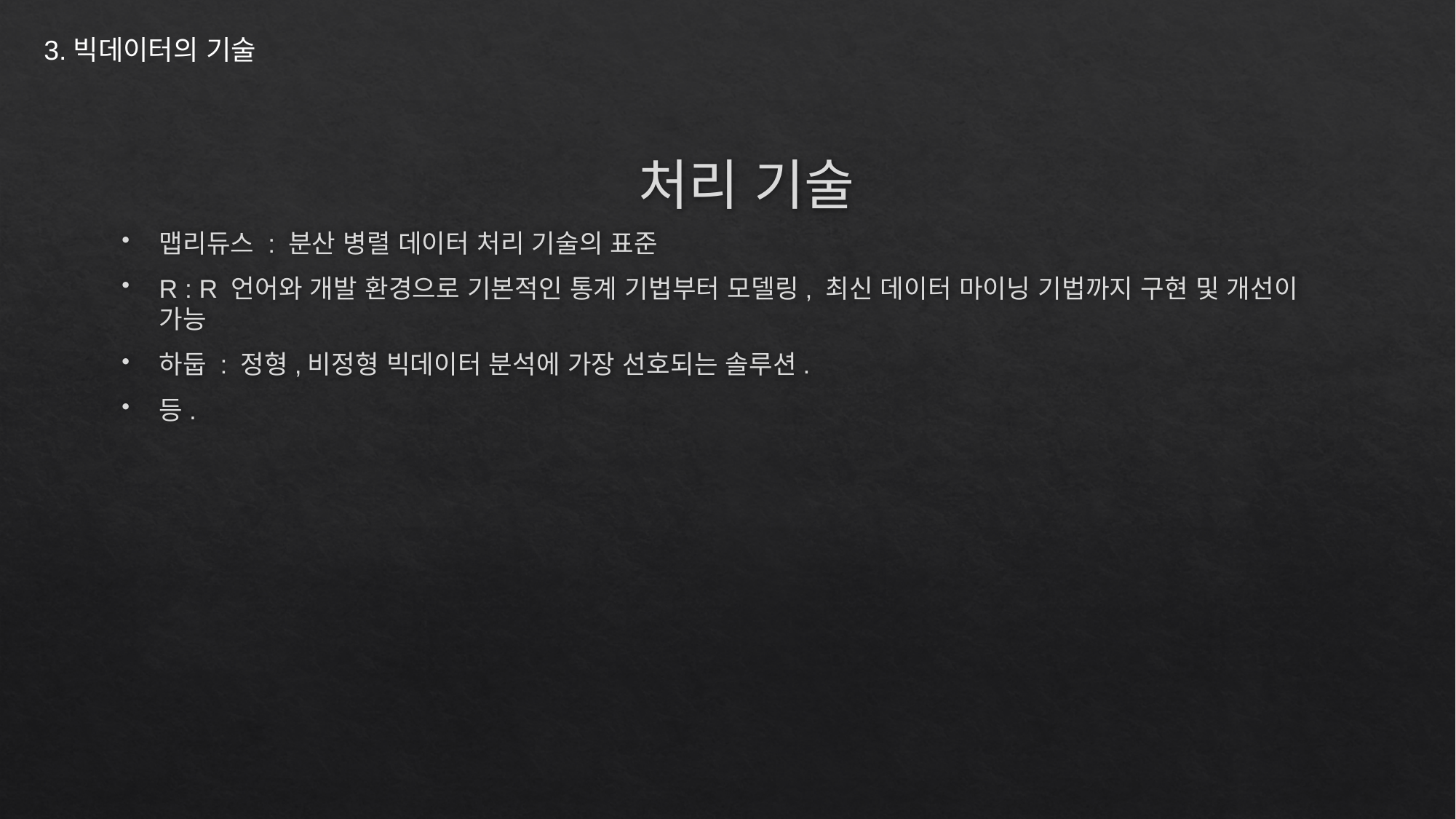

3.빅데이터의 기술
# 처리 기술
맵리듀스 : 분산 병렬 데이터 처리 기술의 표준
R : R 언어와 개발 환경으로 기본적인 통계 기법부터 모델링, 최신 데이터 마이닝 기법까지 구현 및 개선이 가능
하둡 : 정형,비정형 빅데이터 분석에 가장 선호되는 솔루션.
등.